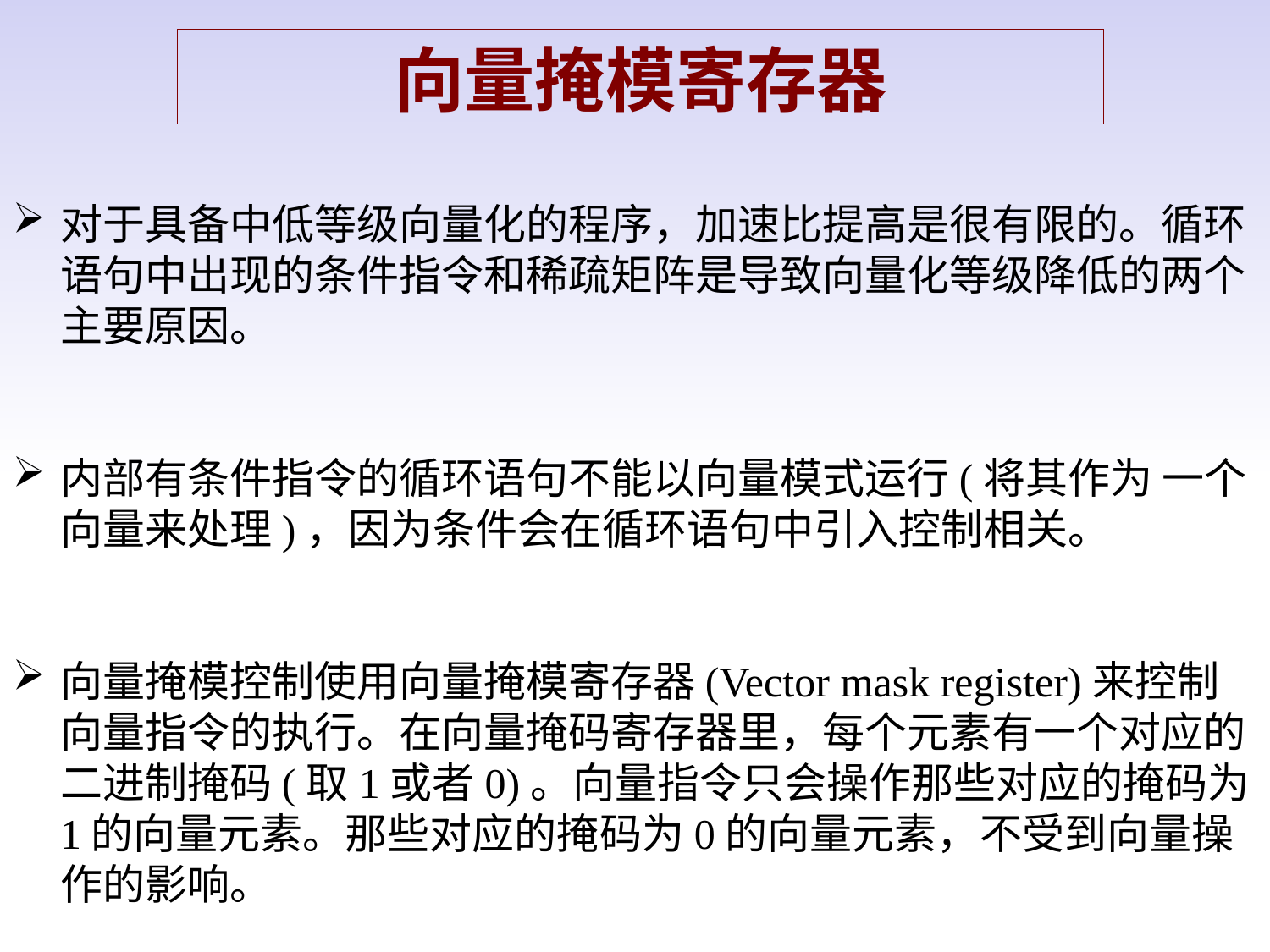

向量掩模寄存器
对于具备中低等级向量化的程序，加速比提高是很有限的。循环语句中出现的条件指令和稀疏矩阵是导致向量化等级降低的两个主要原因。

内部有条件指令的循环语句不能以向量模式运行(将其作为 一个向量来处理)，因为条件会在循环语句中引入控制相关。

向量掩模控制使用向量掩模寄存器(Vector mask register)来控制向量指令的执行。在向量掩码寄存器里，每个元素有一个对应的二进制掩码(取1或者0)。向量指令只会操作那些对应的掩码为1的向量元素。那些对应的掩码为0的向量元素，不受到向量操作的影响。